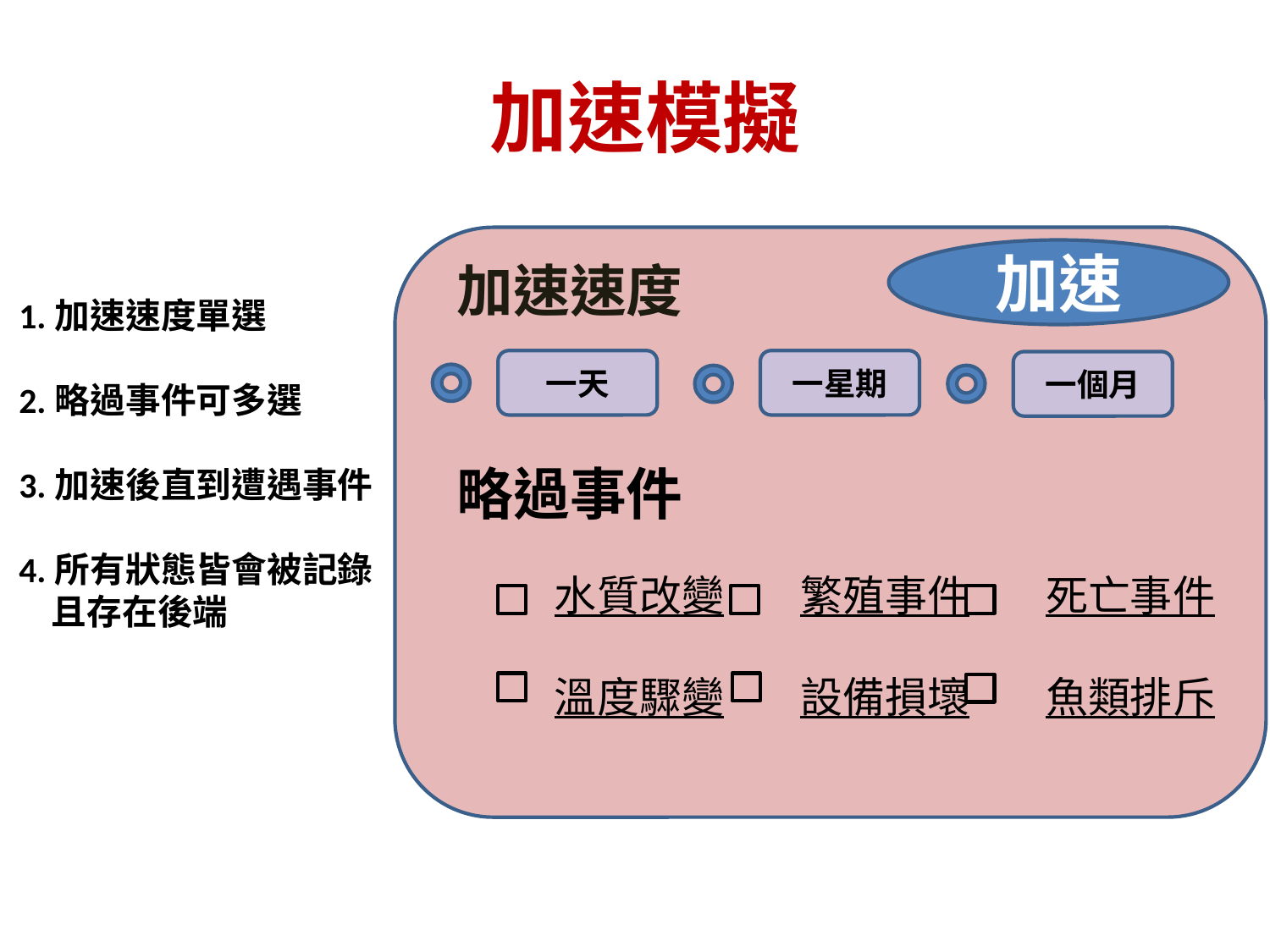

# 加速模擬

加速
加速速度
一天
一星期
一個月

略過事件
水質改變        繁殖事件        死亡事件

溫度驟變        設備損壞        魚類排斥

1.加速速度單選

2.略過事件可多選

3.加速後直到遭遇事件

4.所有狀態皆會被記錄
   且存在後端